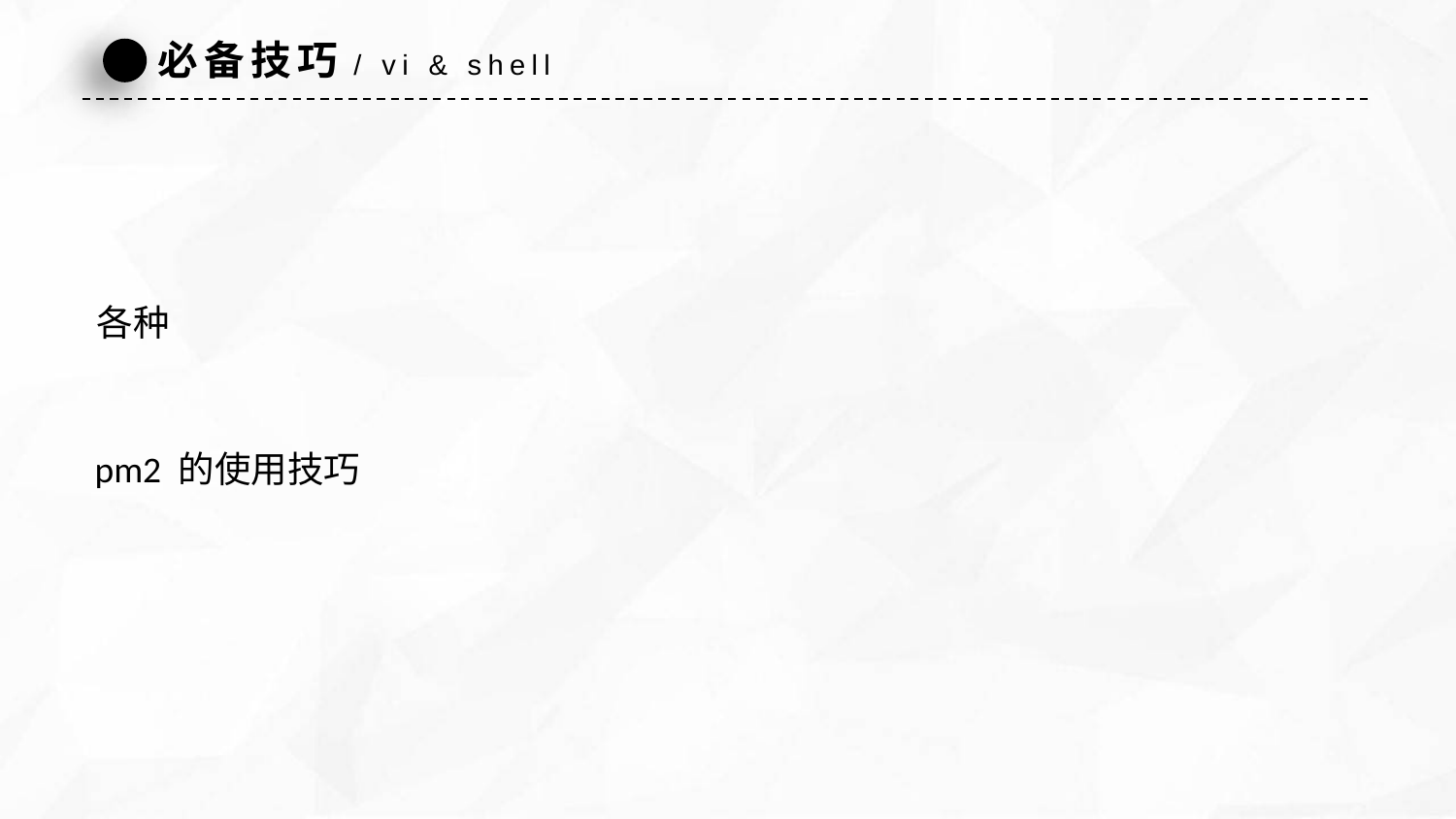

必备技巧/ vi & shell

各种
pm2 的使用技巧
延时符